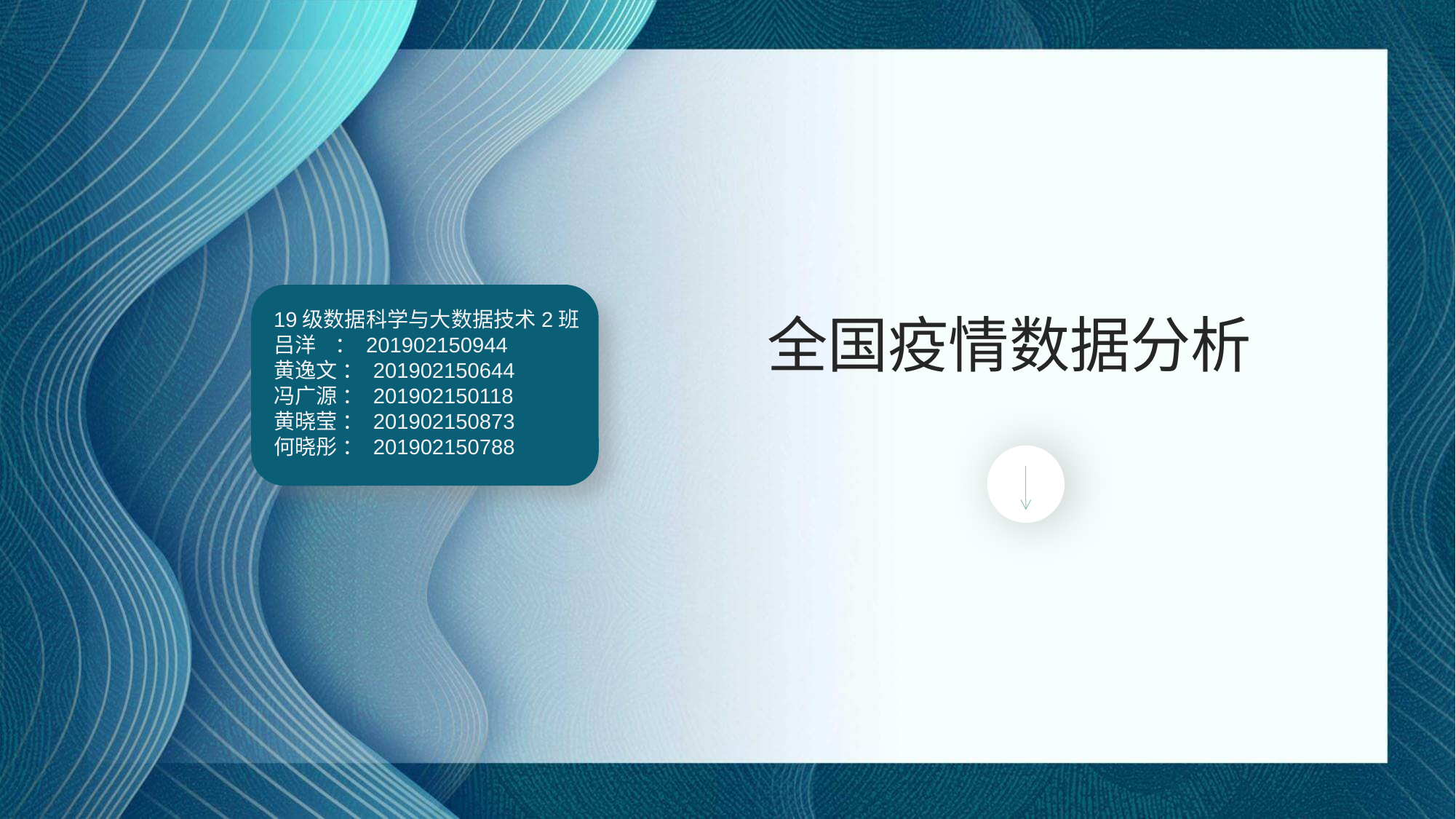

19级数据科学与大数据技术2班
吕洋    ： 201902150944
黄逸文 ： 201902150644
冯广源 ： 201902150118
黄晓莹 ： 201902150873
何晓彤 ： 201902150788
全国疫情数据分析